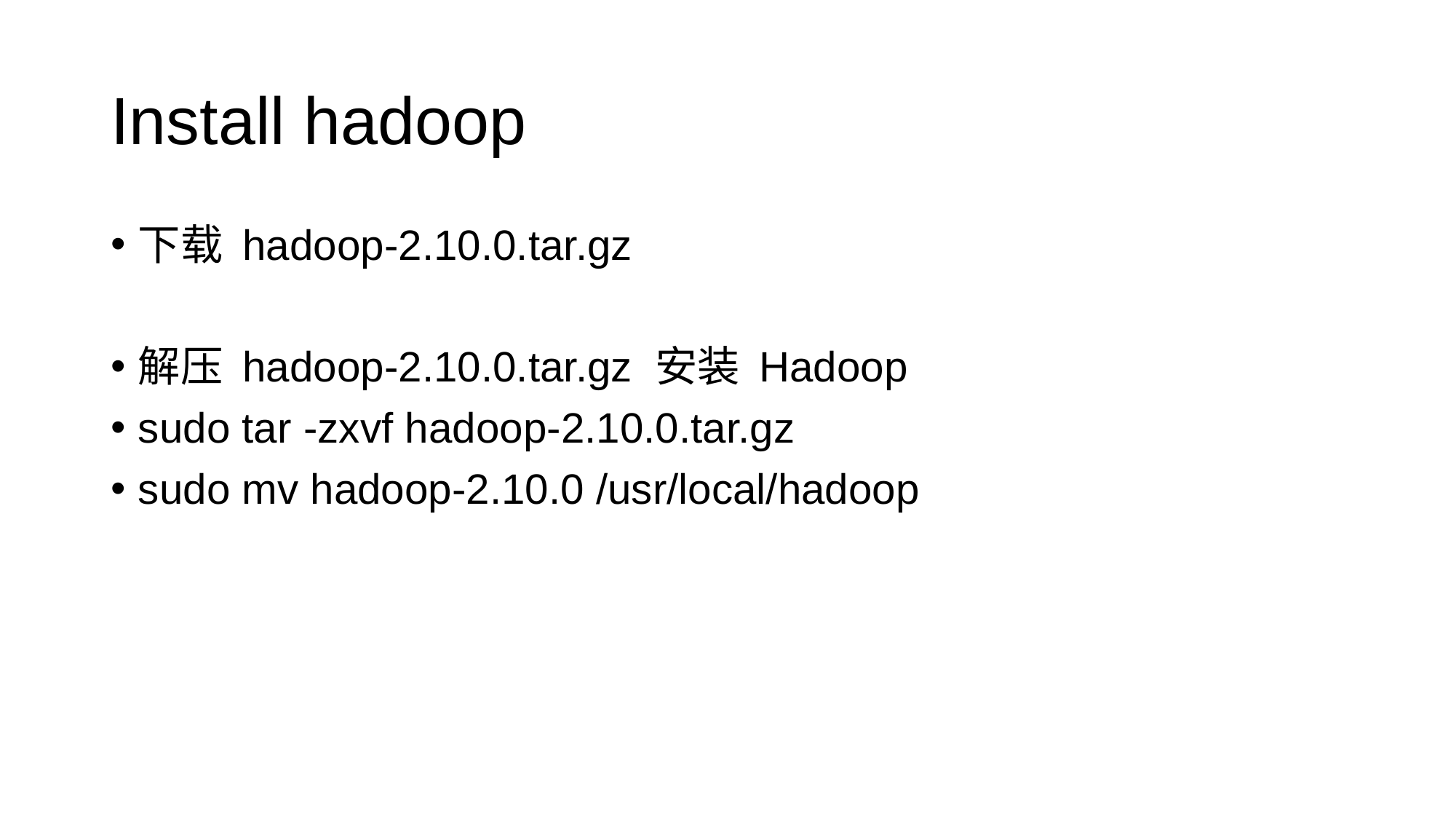

# Install hadoop
下载 hadoop-2.10.0.tar.gz

解压 hadoop-2.10.0.tar.gz 安装 Hadoop
sudo tar -zxvf hadoop-2.10.0.tar.gz
sudo mv hadoop-2.10.0 /usr/local/hadoop